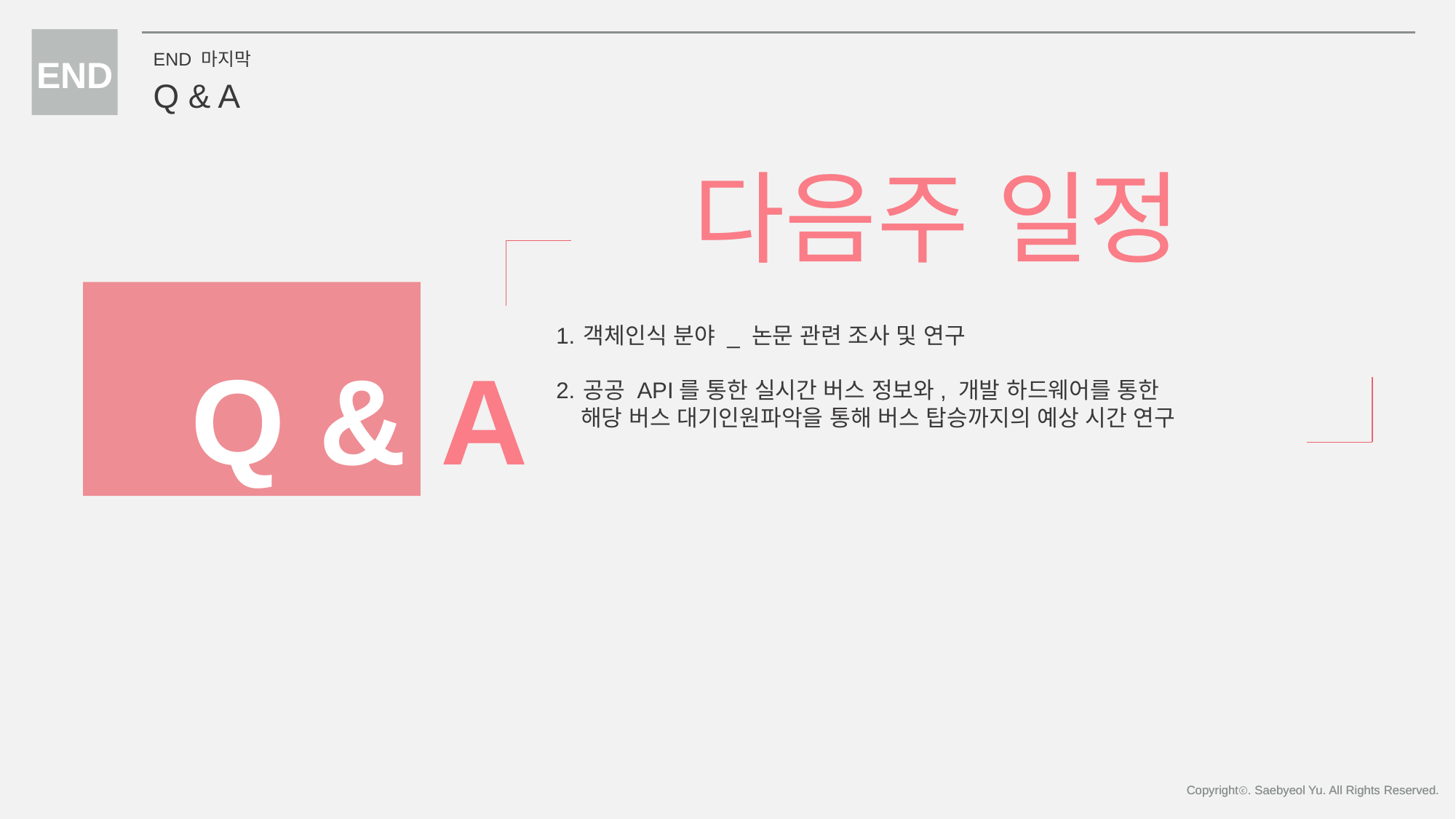

END 마지막
Q & A
END
다음주 일정

객체인식 분야 _ 논문 관련 조사 및 연구

공공 API를 통한 실시간 버스 정보와, 개발 하드웨어를 통한
   해당 버스 대기인원파악을 통해 버스 탑승까지의 예상 시간 연구

Q & A
Copyrightⓒ. Saebyeol Yu. All Rights Reserved.